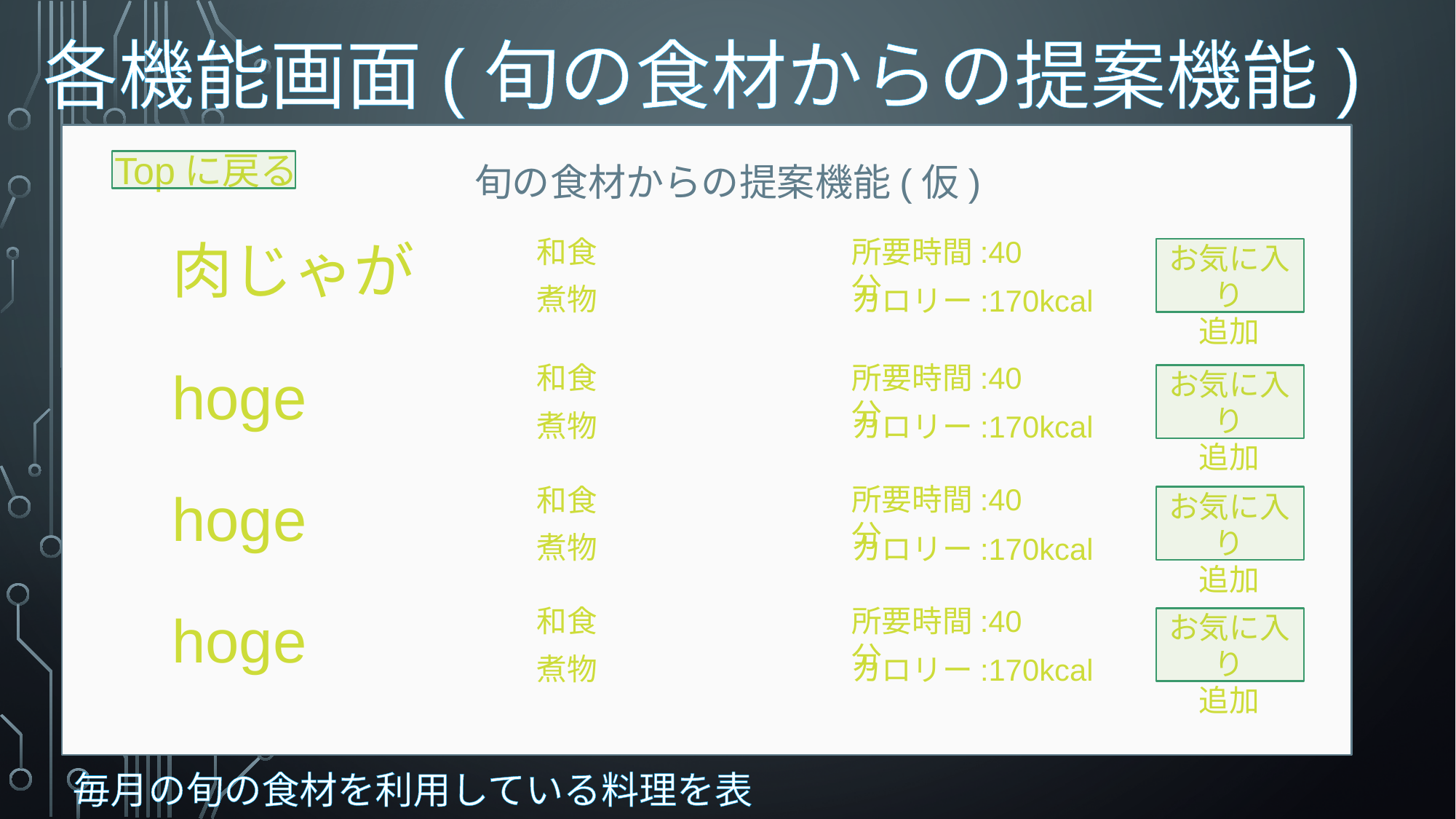

各機能画面(旬の食材からの提案機能)

Topに戻る

旬の食材からの提案機能(仮)
肉じゃが
和食
所要時間:40分
お気に入り
追加

煮物
カロリー:170kcal
hoge
和食
所要時間:40分
お気に入り
追加

煮物
カロリー:170kcal
hoge
和食
所要時間:40分
お気に入り
追加

煮物
カロリー:170kcal
hoge
和食
所要時間:40分
お気に入り
追加

煮物
カロリー:170kcal
毎月の旬の食材を利用している料理を表示